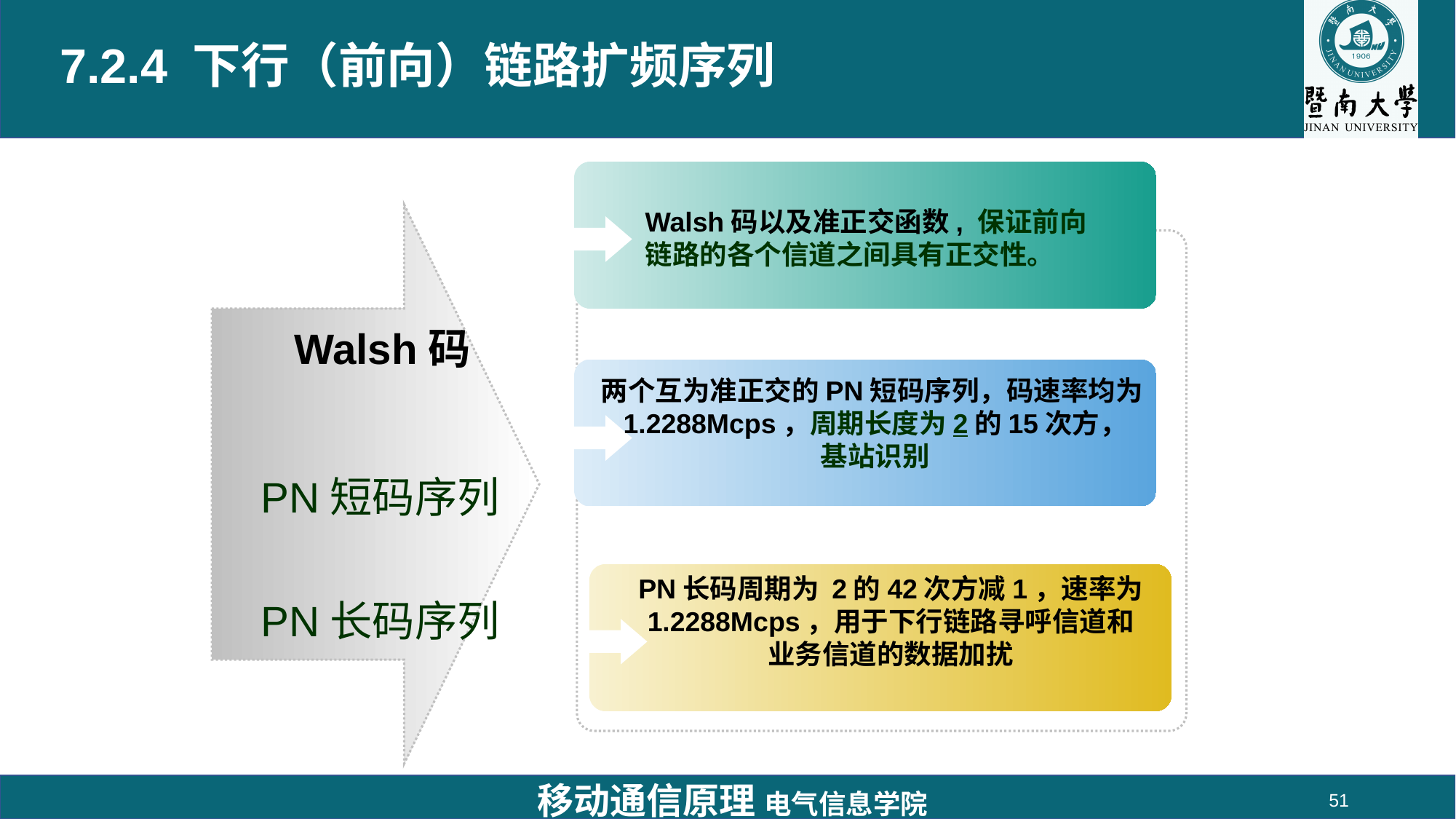

# 7.2.4 下行（前向）链路扩频序列

Walsh码以及准正交函数, 保证前向链路的各个信道之间具有正交性。

Walsh码

PN短码序列

PN长码序列

两个互为准正交的PN短码序列，码速率均为1.2288Mcps，周期长度为2的15次方，
基站识别

PN长码周期为 2的42次方减1，速率为
1.2288Mcps，用于下行链路寻呼信道和
业务信道的数据加扰
移动通信原理 电气信息学院
51